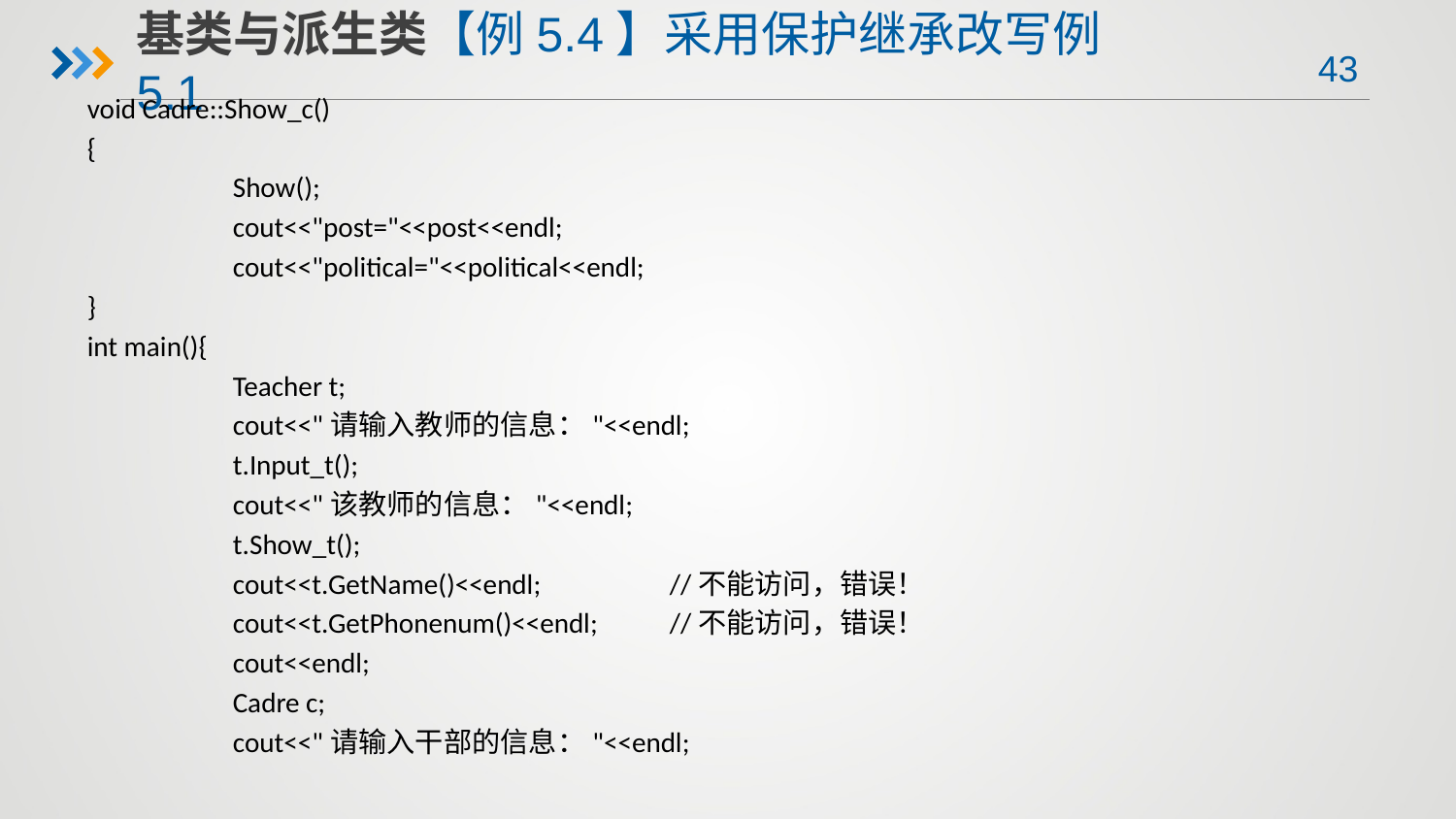

基类与派生类【例5.4】采用保护继承改写例5.1
void Cadre::Show_c()
{
	Show();
	cout<<"post="<<post<<endl;
	cout<<"political="<<political<<endl;
}
int main(){
	Teacher t;
	cout<<"请输入教师的信息："<<endl;
	t.Input_t();
	cout<<"该教师的信息："<<endl;
	t.Show_t();
	cout<<t.GetName()<<endl;            	//不能访问，错误！
	cout<<t.GetPhonenum()<<endl;        	//不能访问，错误！
	cout<<endl;
	Cadre c;
	cout<<"请输入干部的信息："<<endl;